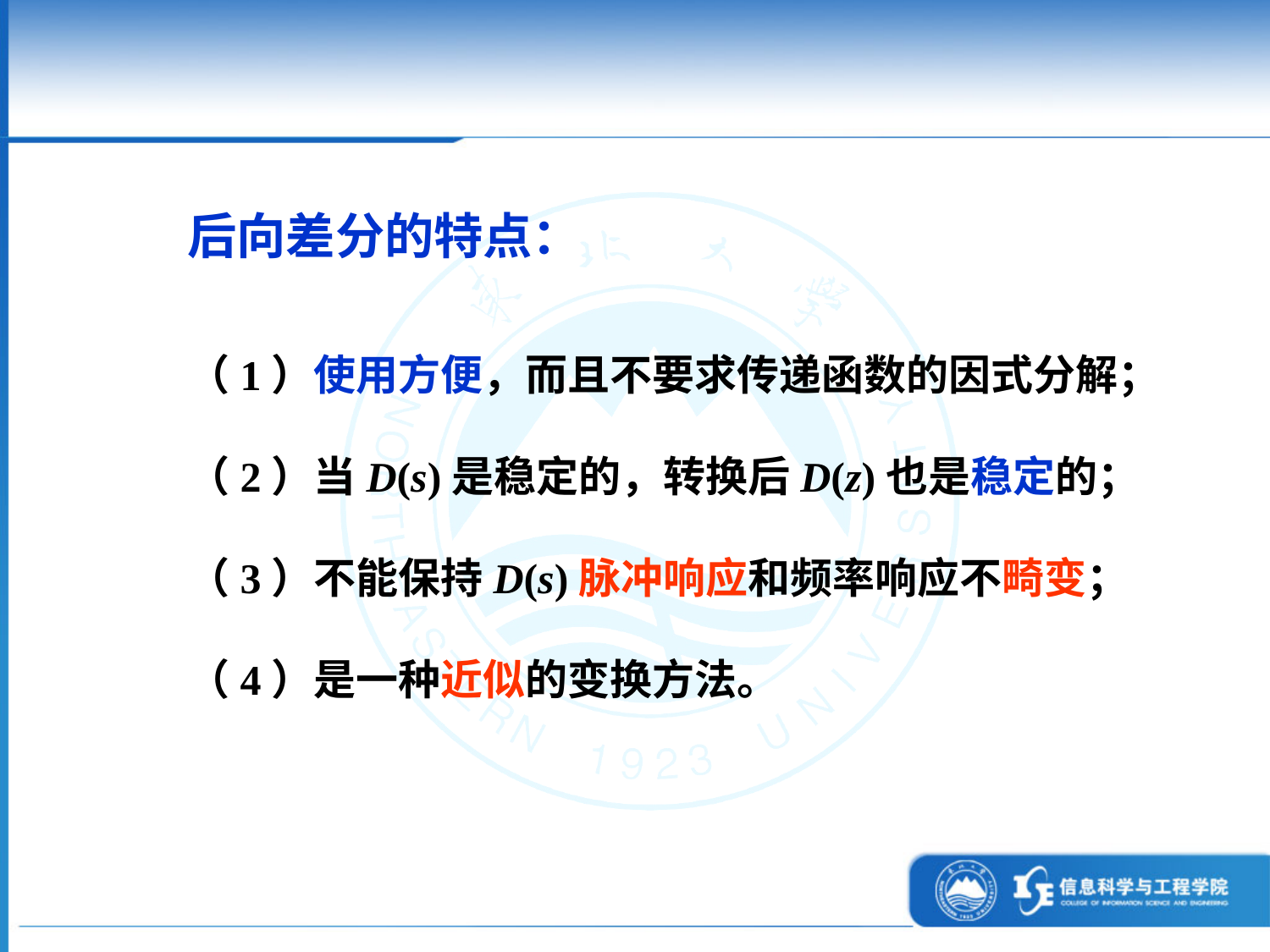

后向差分的特点：
（1）使用方便，而且不要求传递函数的因式分解；
（2）当D(s)是稳定的，转换后D(z)也是稳定的；
（3）不能保持D(s)脉冲响应和频率响应不畸变；
（4）是一种近似的变换方法。